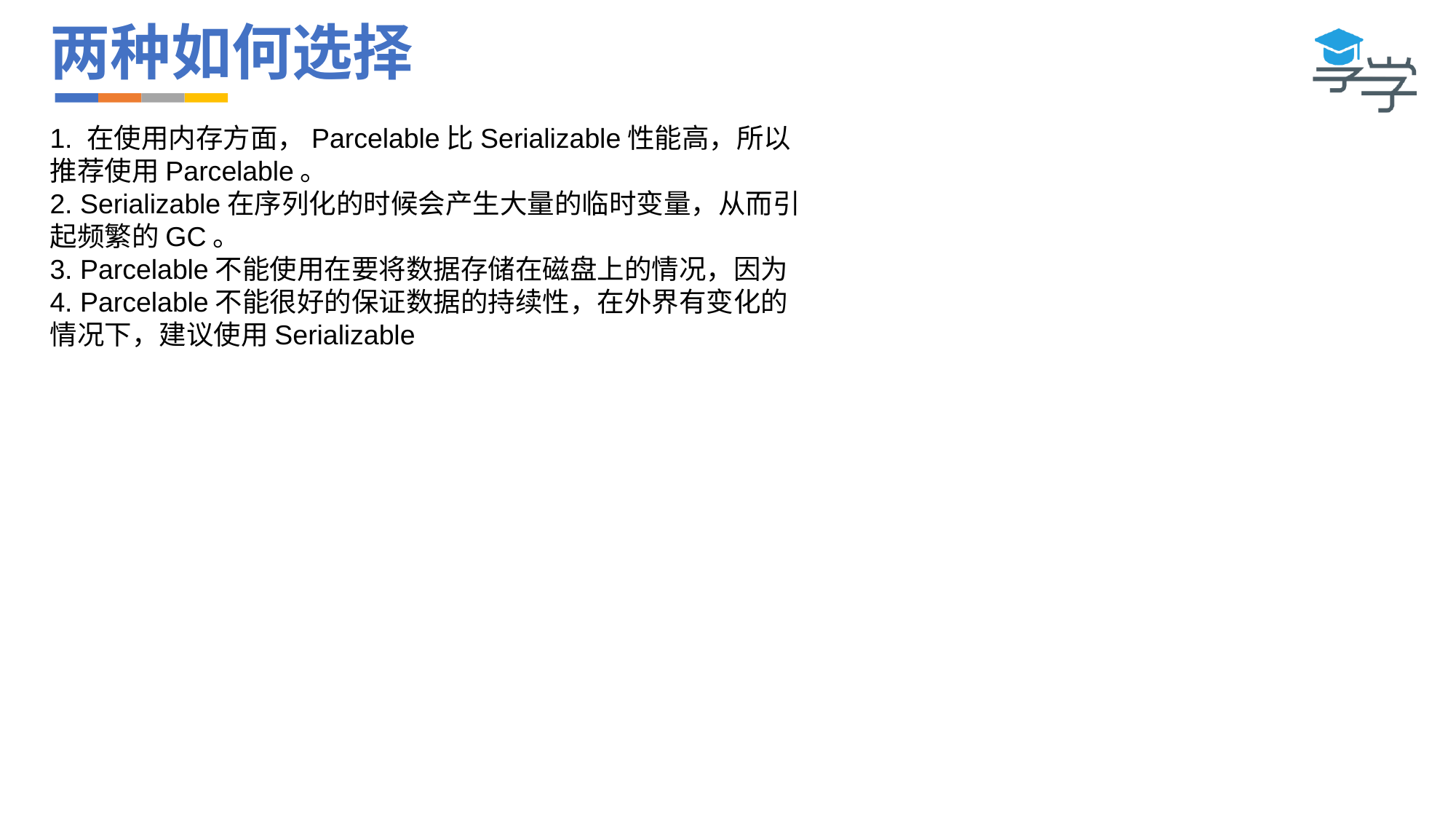

# 两种如何选择
1. 在使用内存方面，Parcelable比Serializable性能高，所以推荐使用Parcelable。
2. Serializable在序列化的时候会产生大量的临时变量，从而引起频繁的GC。
3. Parcelable不能使用在要将数据存储在磁盘上的情况，因为4. Parcelable不能很好的保证数据的持续性，在外界有变化的情况下，建议使用Serializable